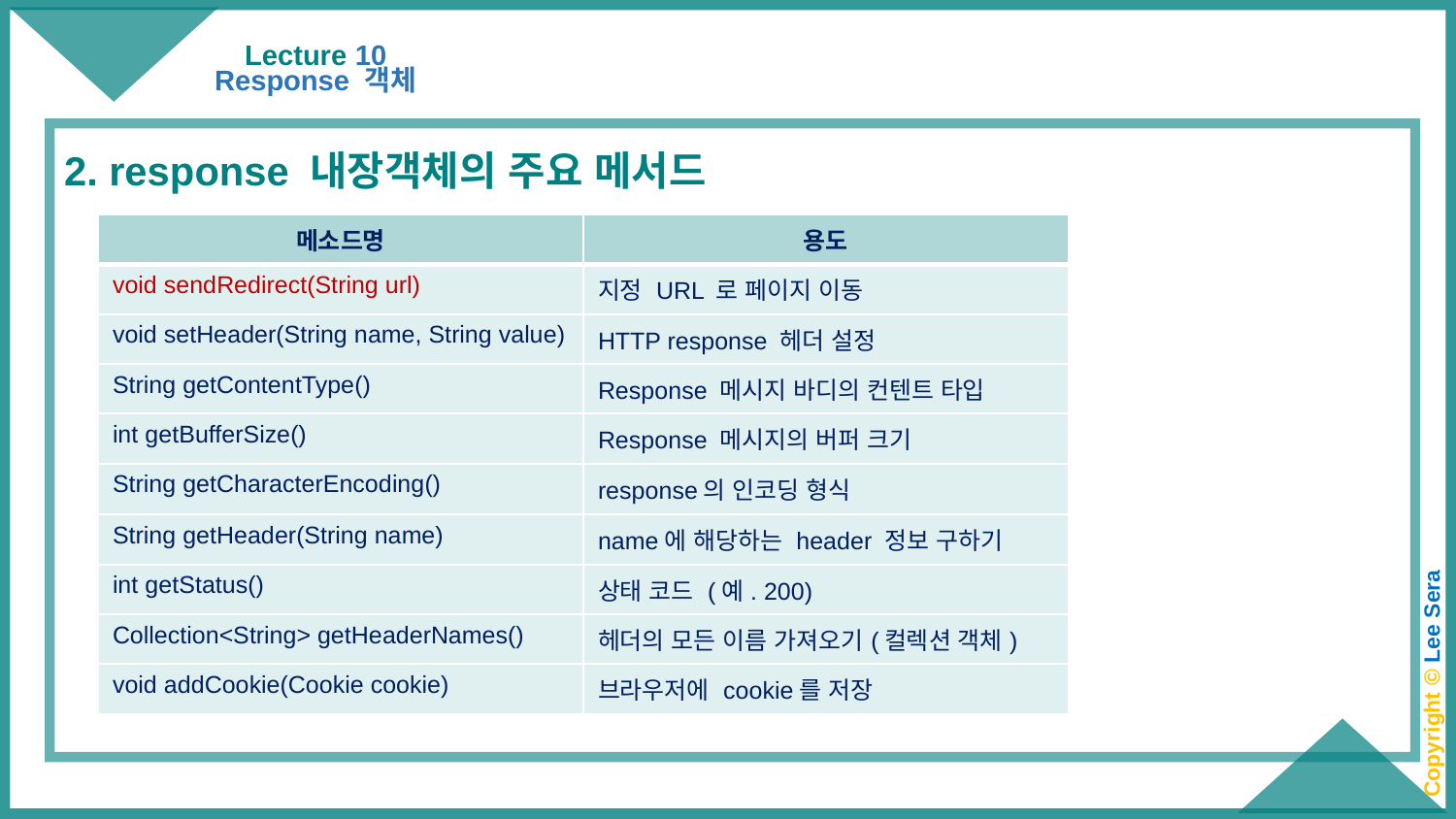

# Lecture 10
Response 객체
2. response 내장객체의 주요 메서드

| 메소드명 | 용도 |
| --- | --- |
| void sendRedirect(String url) | 지정 URL 로 페이지 이동 |
| void setHeader(String name, String value) | HTTP response 헤더 설정 |
| String getContentType() | Response 메시지 바디의 컨텐트 타입 |
| int getBufferSize() | Response 메시지의 버퍼 크기 |
| String getCharacterEncoding() | response의 인코딩 형식 |
| String getHeader(String name) | name에 해당하는 header 정보 구하기 |
| int getStatus() | 상태 코드 (예. 200) |
| Collection<String> getHeaderNames() | 헤더의 모든 이름 가져오기(컬렉션 객체) |
| void addCookie(Cookie cookie) | 브라우저에 cookie를 저장 |
Copyright © Lee Sera